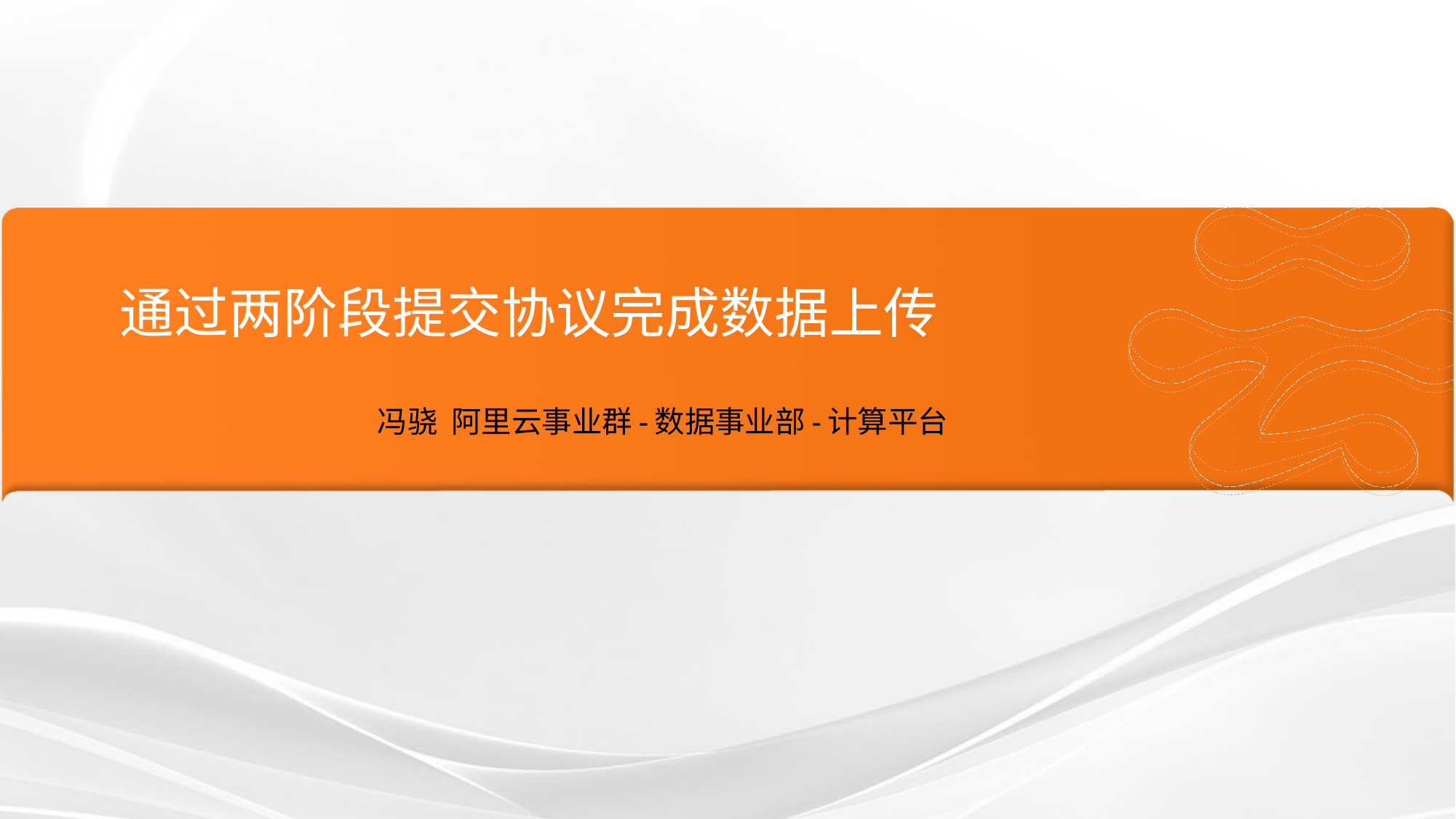

# 通过两阶段提交协议完成数据上传
冯骁  阿里云事业群-数据事业部-计算平台